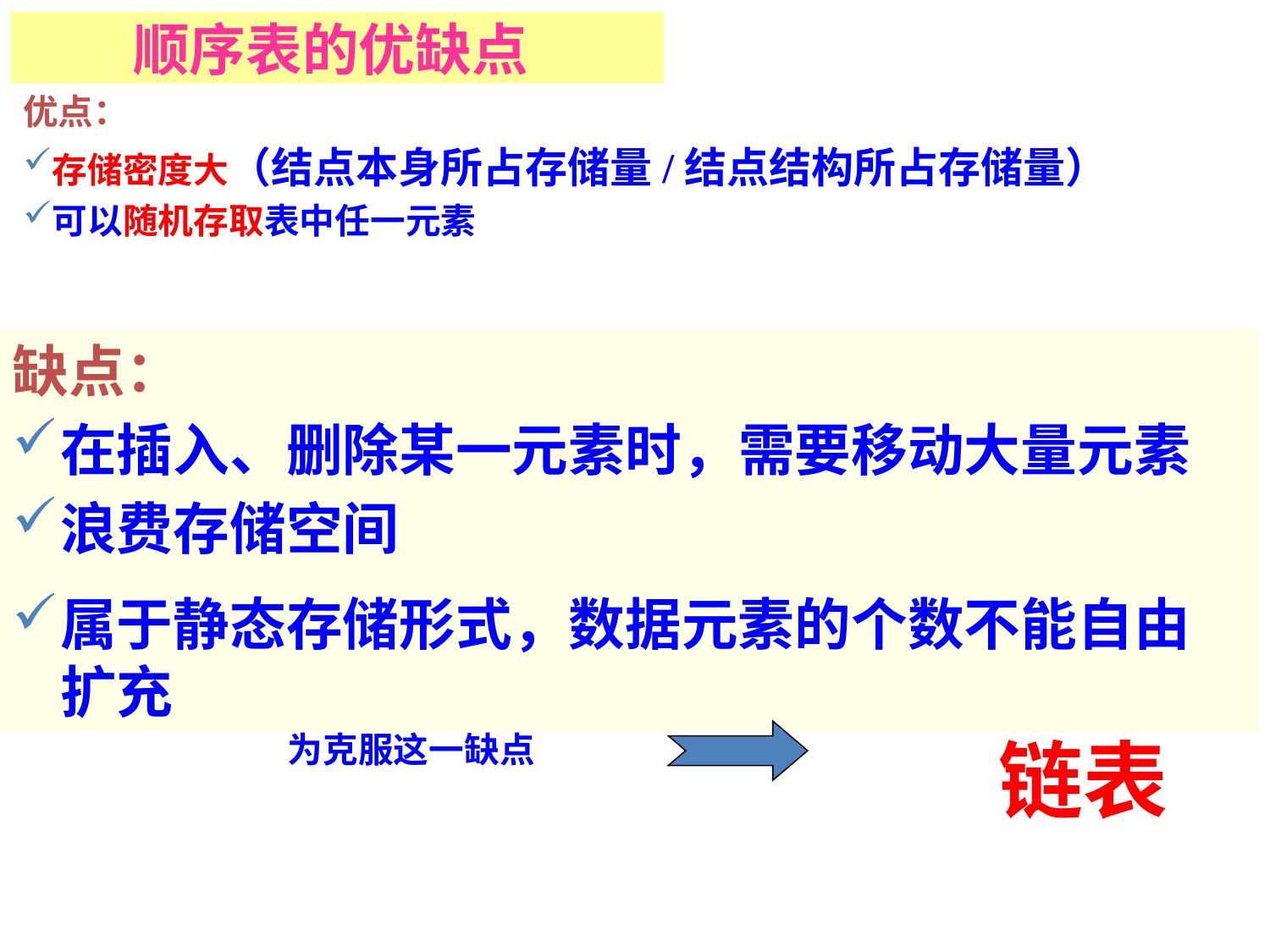

顺序表的优缺点
优点：
存储密度大（结点本身所占存储量/结点结构所占存储量）
可以随机存取表中任一元素
缺点：
在插入、删除某一元素时，需要移动大量元素
浪费存储空间
属于静态存储形式，数据元素的个数不能自由扩充
为克服这一缺点

链表